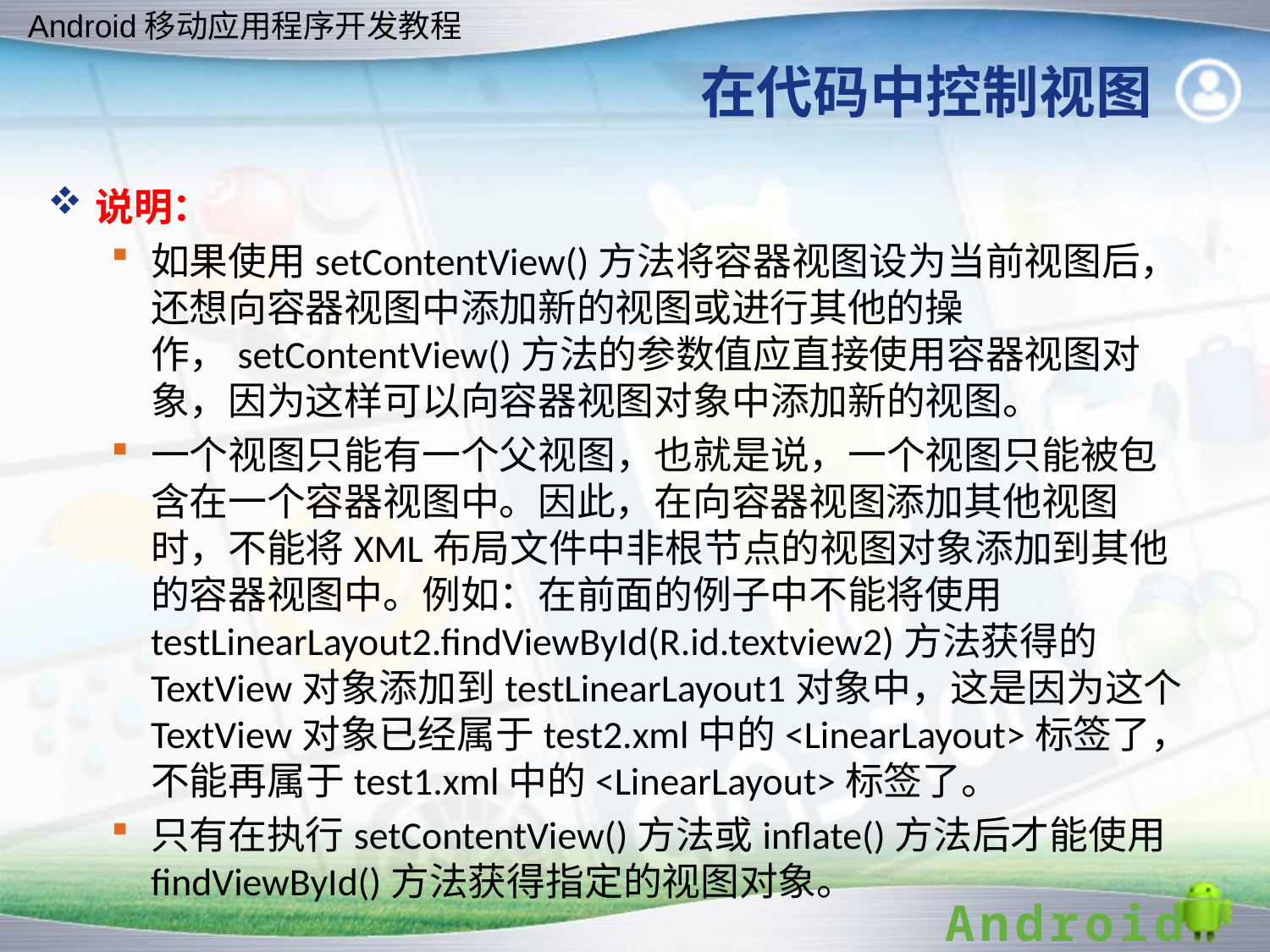

# 在代码中控制视图
说明：
如果使用setContentView()方法将容器视图设为当前视图后，还想向容器视图中添加新的视图或进行其他的操作，setContentView()方法的参数值应直接使用容器视图对象，因为这样可以向容器视图对象中添加新的视图。
一个视图只能有一个父视图，也就是说，一个视图只能被包含在一个容器视图中。因此，在向容器视图添加其他视图时，不能将XML布局文件中非根节点的视图对象添加到其他的容器视图中。例如：在前面的例子中不能将使用testLinearLayout2.findViewById(R.id.textview2)方法获得的TextView对象添加到testLinearLayout1对象中，这是因为这个TextView对象已经属于test2.xml中的<LinearLayout>标签了，不能再属于test1.xml中的<LinearLayout>标签了。
只有在执行setContentView()方法或inflate()方法后才能使用findViewById()方法获得指定的视图对象。